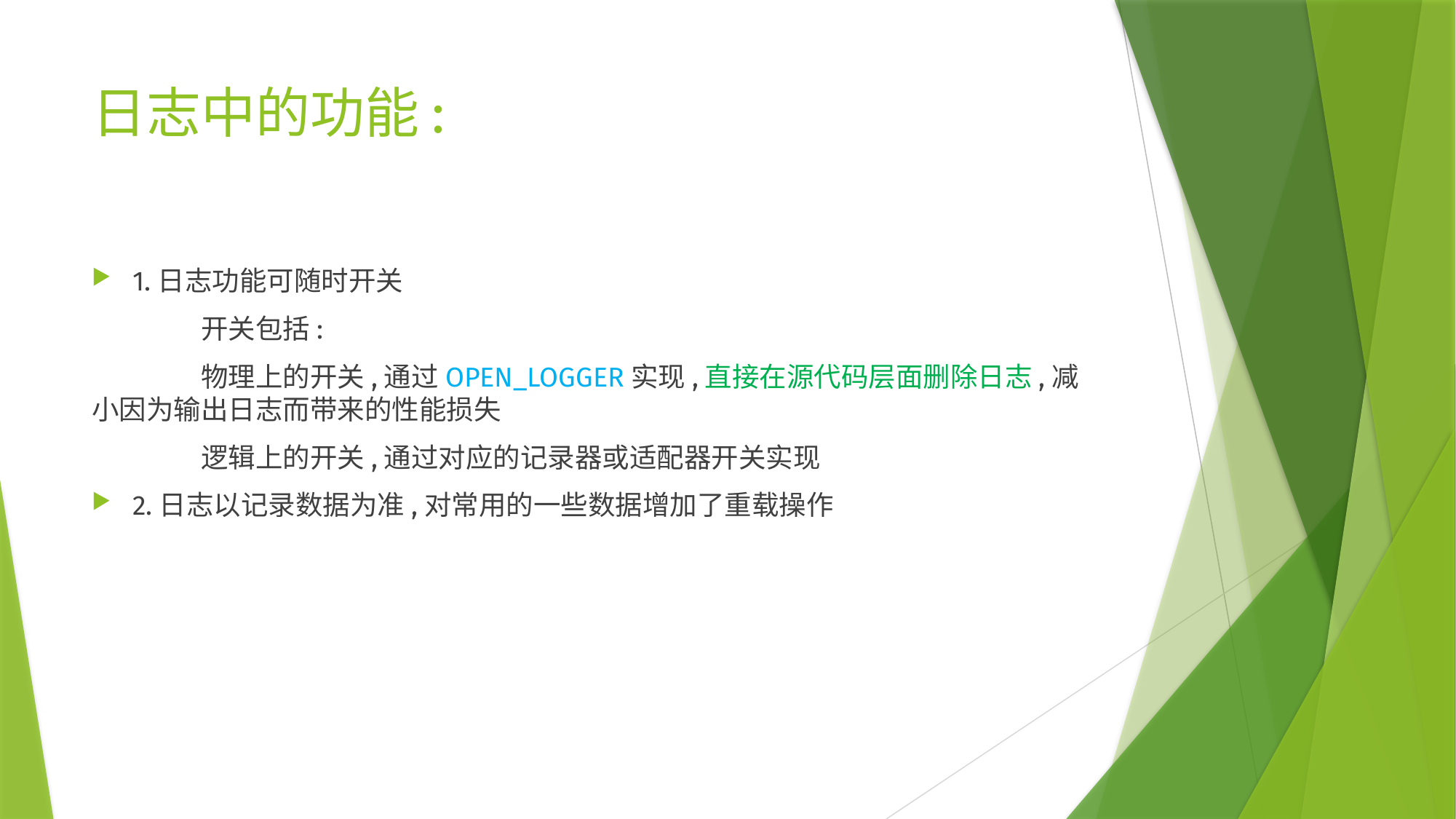

# 日志中的功能:
1.日志功能可随时开关
	开关包括:
	物理上的开关,通过OPEN_LOGGER实现,直接在源代码层面删除日志,减小因为输出日志而带来的性能损失
	逻辑上的开关,通过对应的记录器或适配器开关实现
2.日志以记录数据为准,对常用的一些数据增加了重载操作